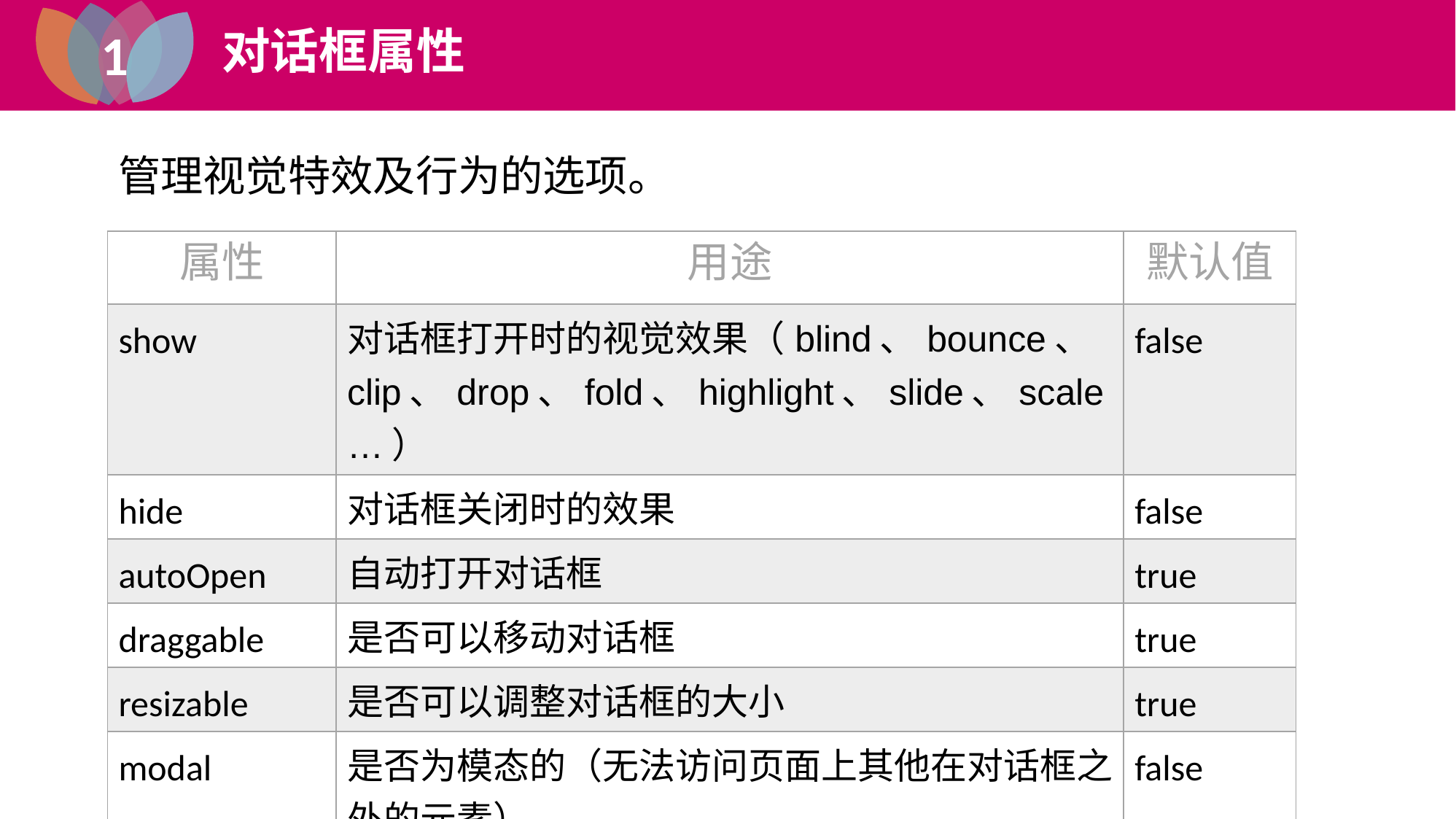

1
对话框属性
1
jQuery UI
管理视觉特效及行为的选项。
| 属性 | 用途 | 默认值 |
| --- | --- | --- |
| show | 对话框打开时的视觉效果（blind、bounce、clip、drop、fold、highlight、slide、scale…） | false |
| hide | 对话框关闭时的效果 | false |
| autoOpen | 自动打开对话框 | true |
| draggable | 是否可以移动对话框 | true |
| resizable | 是否可以调整对话框的大小 | true |
| modal | 是否为模态的（无法访问页面上其他在对话框之外的元素） | false |